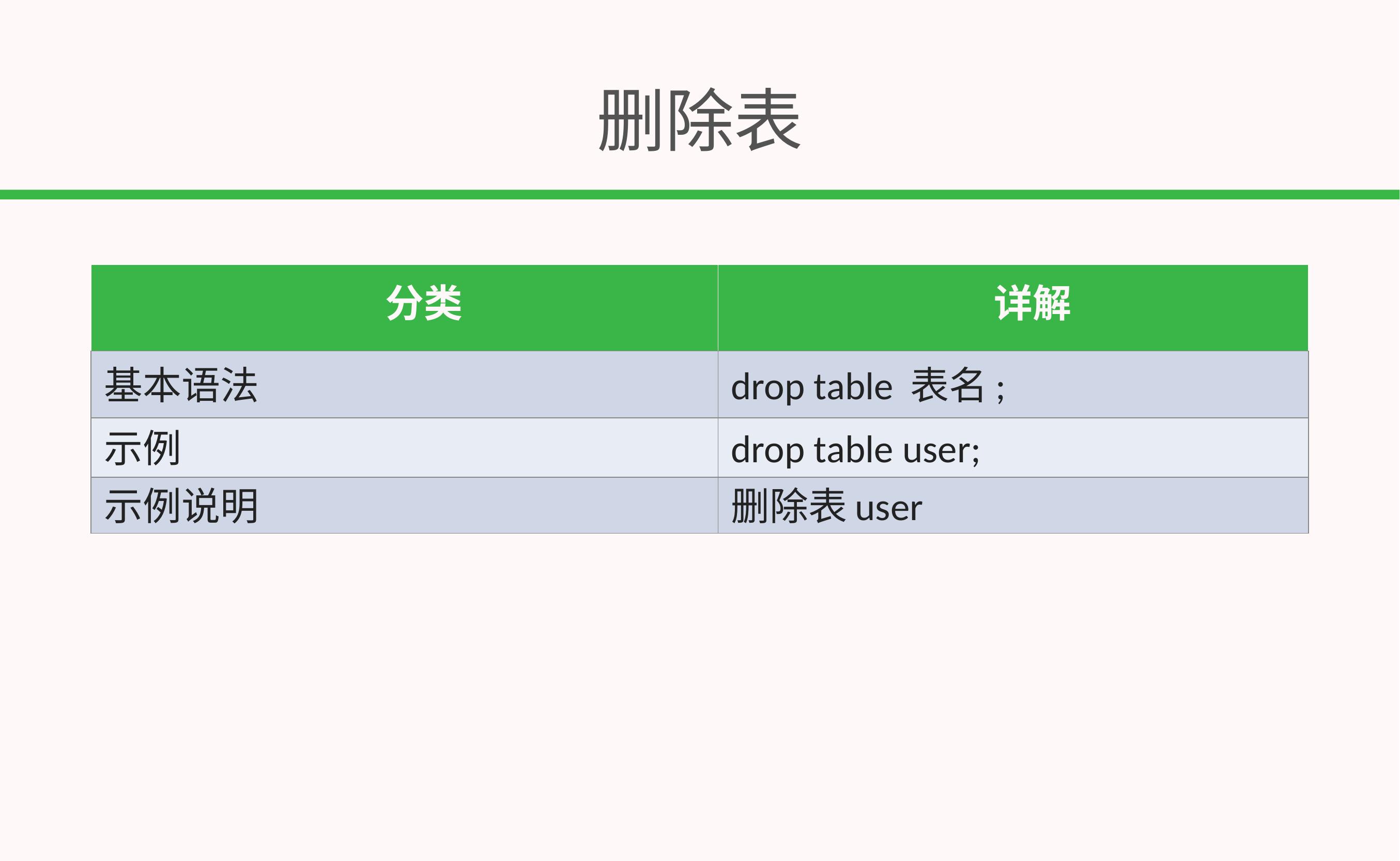

# 删除表
| 分类 | 详解 |
| --- | --- |
| 基本语法 | drop table 表名; |
| 示例 | drop table user; |
| 示例说明 | 删除表user |